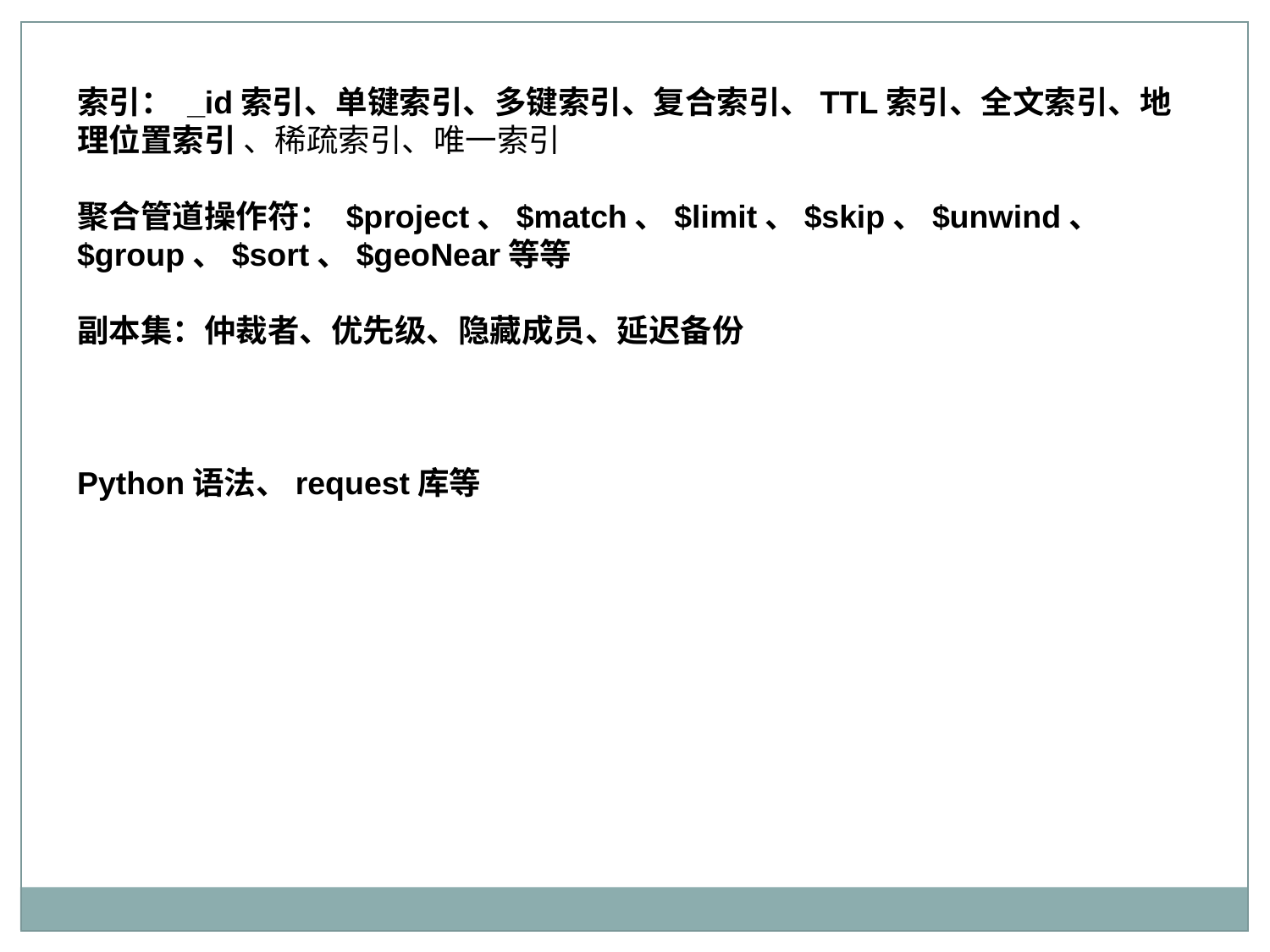

索引： _id索引、单键索引、多键索引、复合索引、TTL索引、全文索引、地理位置索引 、稀疏索引、唯一索引

聚合管道操作符： $project、$match、$limit、$skip、$unwind、$group、$sort、$geoNear等等

副本集：仲裁者、优先级、隐藏成员、延迟备份

Python语法、request库等